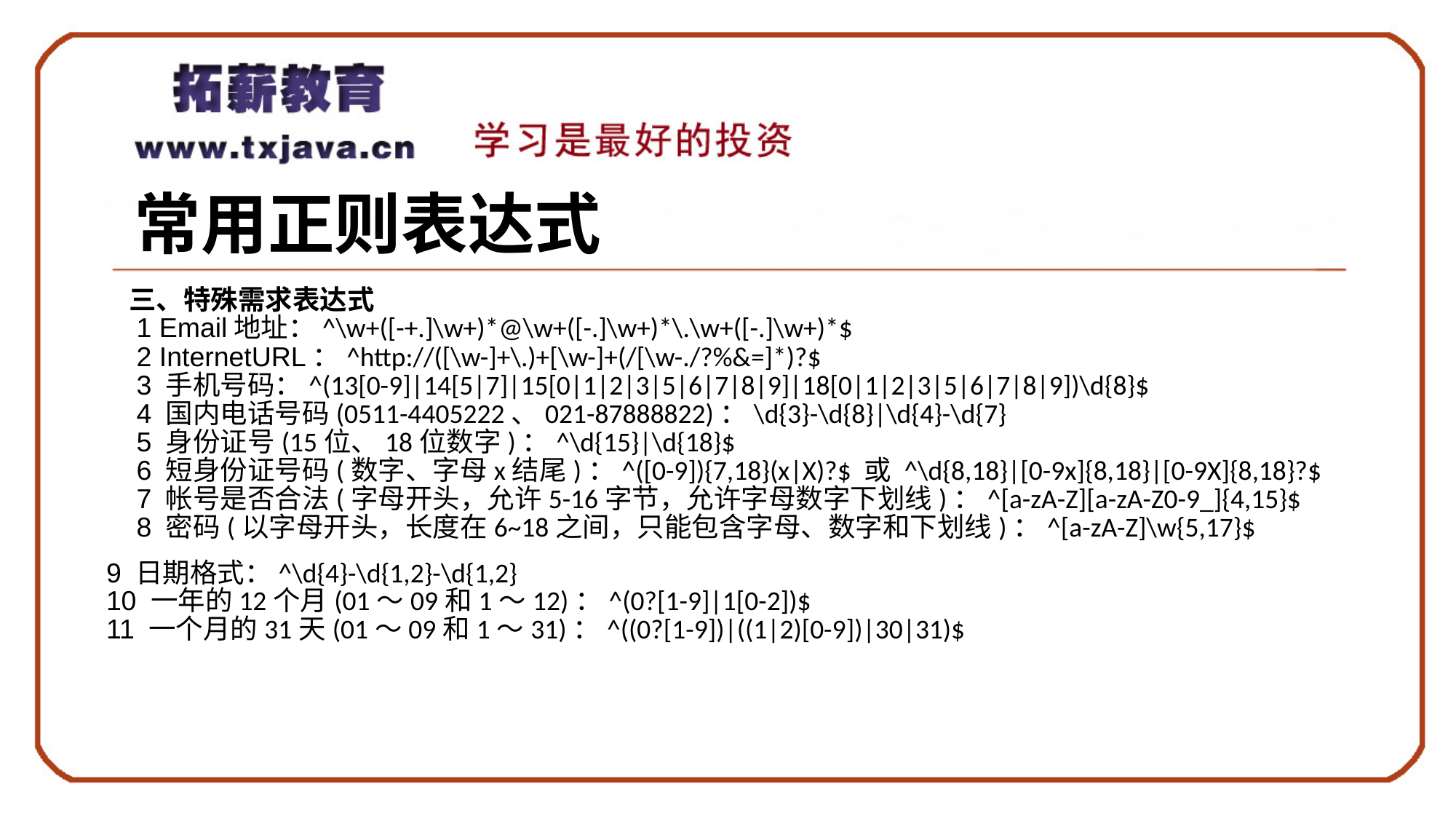

# 常用正则表达式
三、特殊需求表达式
 1 Email地址：^\w+([-+.]\w+)*@\w+([-.]\w+)*\.\w+([-.]\w+)*$
 2 InternetURL：^http://([\w-]+\.)+[\w-]+(/[\w-./?%&=]*)?$
 3 手机号码：^(13[0-9]|14[5|7]|15[0|1|2|3|5|6|7|8|9]|18[0|1|2|3|5|6|7|8|9])\d{8}$
 4 国内电话号码(0511-4405222、021-87888822)：\d{3}-\d{8}|\d{4}-\d{7}
 5 身份证号(15位、18位数字)：^\d{15}|\d{18}$
 6 短身份证号码(数字、字母x结尾)：^([0-9]){7,18}(x|X)?$ 或 ^\d{8,18}|[0-9x]{8,18}|[0-9X]{8,18}?$
 7 帐号是否合法(字母开头，允许5-16字节，允许字母数字下划线)：^[a-zA-Z][a-zA-Z0-9_]{4,15}$
 8 密码(以字母开头，长度在6~18之间，只能包含字母、数字和下划线)：^[a-zA-Z]\w{5,17}$
9 日期格式：^\d{4}-\d{1,2}-\d{1,2}
10 一年的12个月(01～09和1～12)：^(0?[1-9]|1[0-2])$
11 一个月的31天(01～09和1～31)：^((0?[1-9])|((1|2)[0-9])|30|31)$